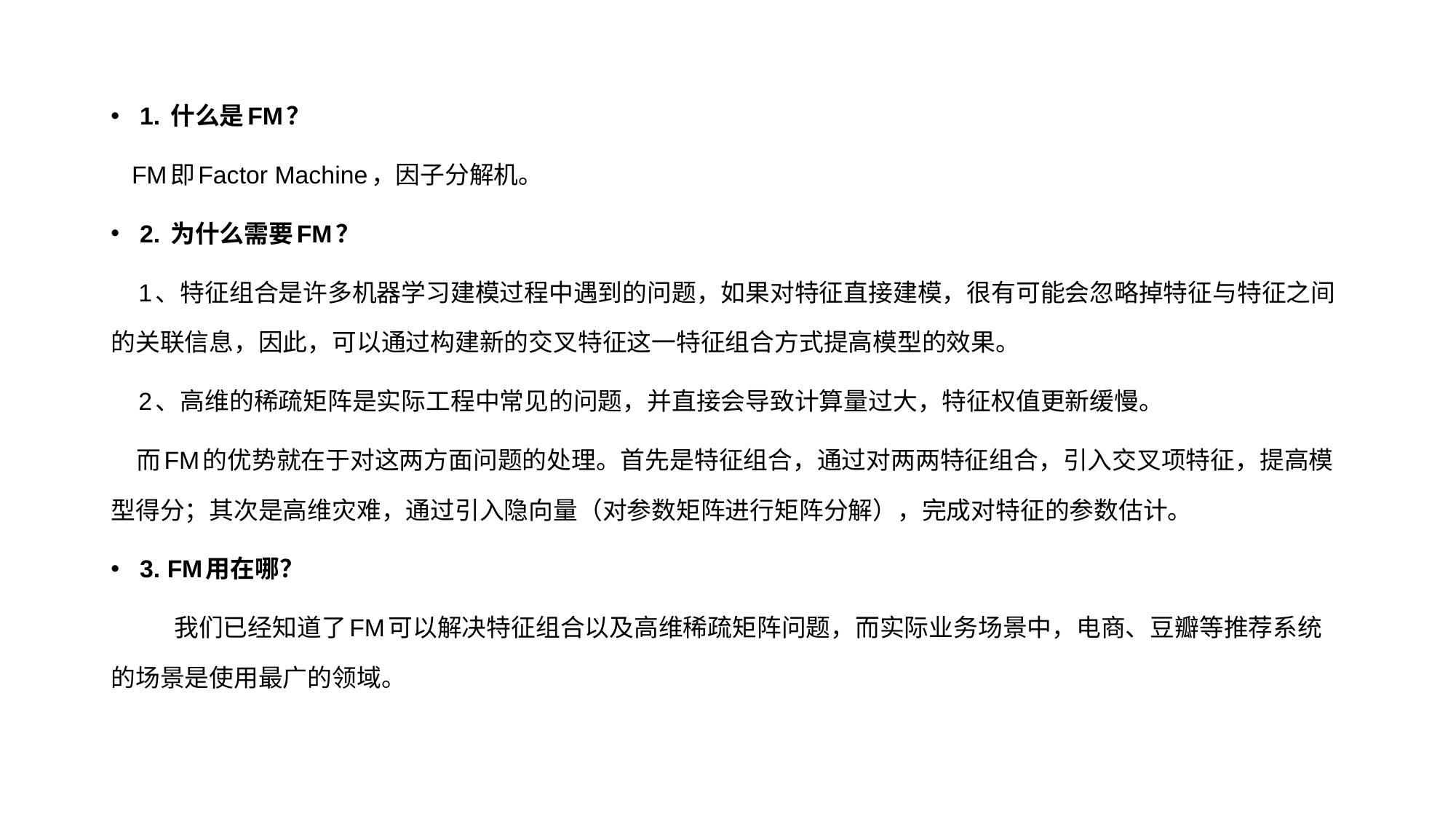

1. 什么是FM？
   FM即Factor Machine，因子分解机。
2. 为什么需要FM？
    1、特征组合是许多机器学习建模过程中遇到的问题，如果对特征直接建模，很有可能会忽略掉特征与特征之间的关联信息，因此，可以通过构建新的交叉特征这一特征组合方式提高模型的效果。
    2、高维的稀疏矩阵是实际工程中常见的问题，并直接会导致计算量过大，特征权值更新缓慢。
    而FM的优势就在于对这两方面问题的处理。首先是特征组合，通过对两两特征组合，引入交叉项特征，提高模型得分；其次是高维灾难，通过引入隐向量（对参数矩阵进行矩阵分解），完成对特征的参数估计。
3. FM用在哪？
	我们已经知道了FM可以解决特征组合以及高维稀疏矩阵问题，而实际业务场景中，电商、豆瓣等推荐系统的场景是使用最广的领域。